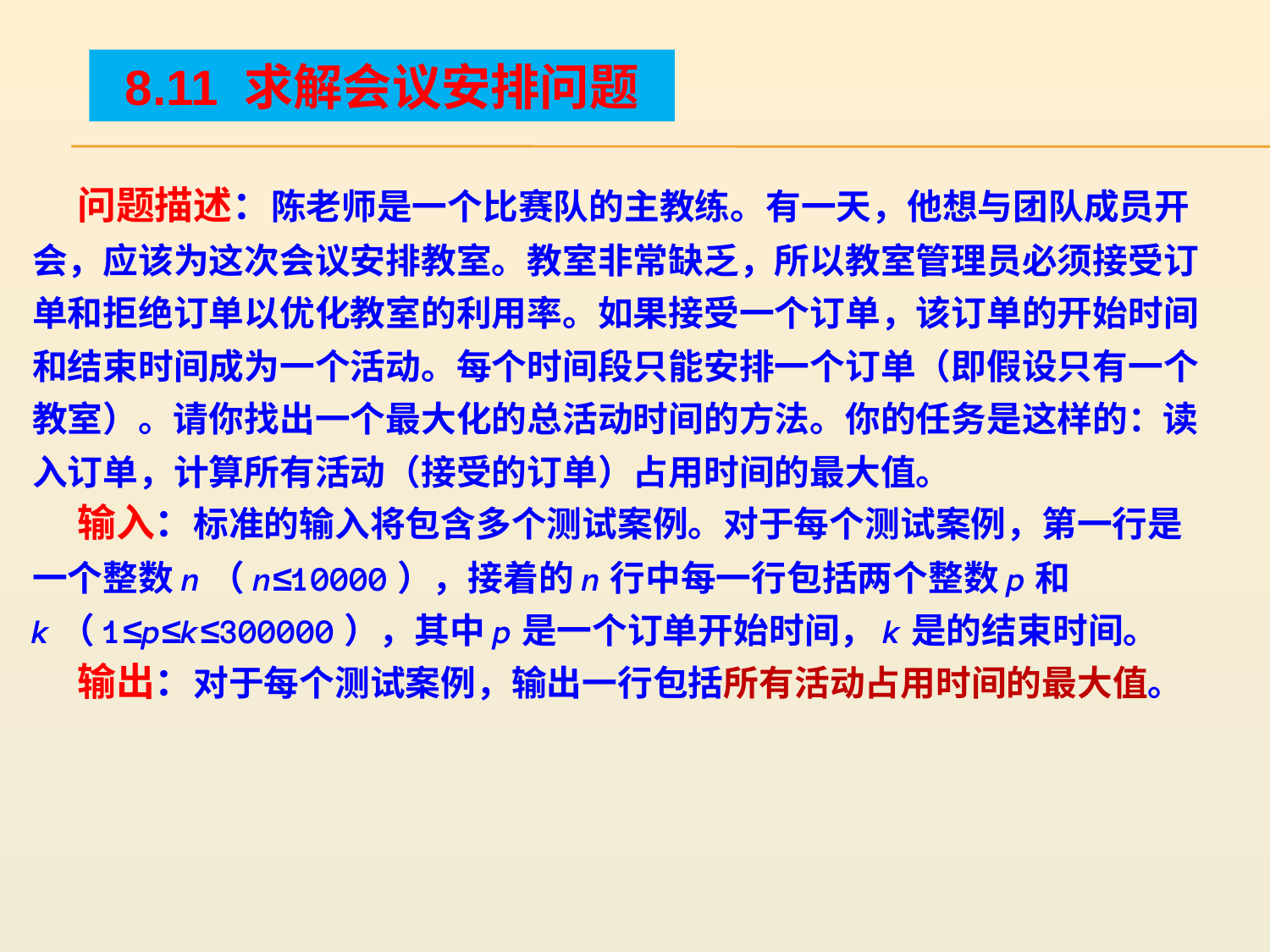

8.11 求解会议安排问题
    问题描述：陈老师是一个比赛队的主教练。有一天，他想与团队成员开会，应该为这次会议安排教室。教室非常缺乏，所以教室管理员必须接受订单和拒绝订单以优化教室的利用率。如果接受一个订单，该订单的开始时间和结束时间成为一个活动。每个时间段只能安排一个订单（即假设只有一个教室）。请你找出一个最大化的总活动时间的方法。你的任务是这样的：读入订单，计算所有活动（接受的订单）占用时间的最大值。
    输入：标准的输入将包含多个测试案例。对于每个测试案例，第一行是一个整数n（n≤10000），接着的n行中每一行包括两个整数p和k（1≤p≤k≤300000），其中p是一个订单开始时间，k是的结束时间。
    输出：对于每个测试案例，输出一行包括所有活动占用时间的最大值。